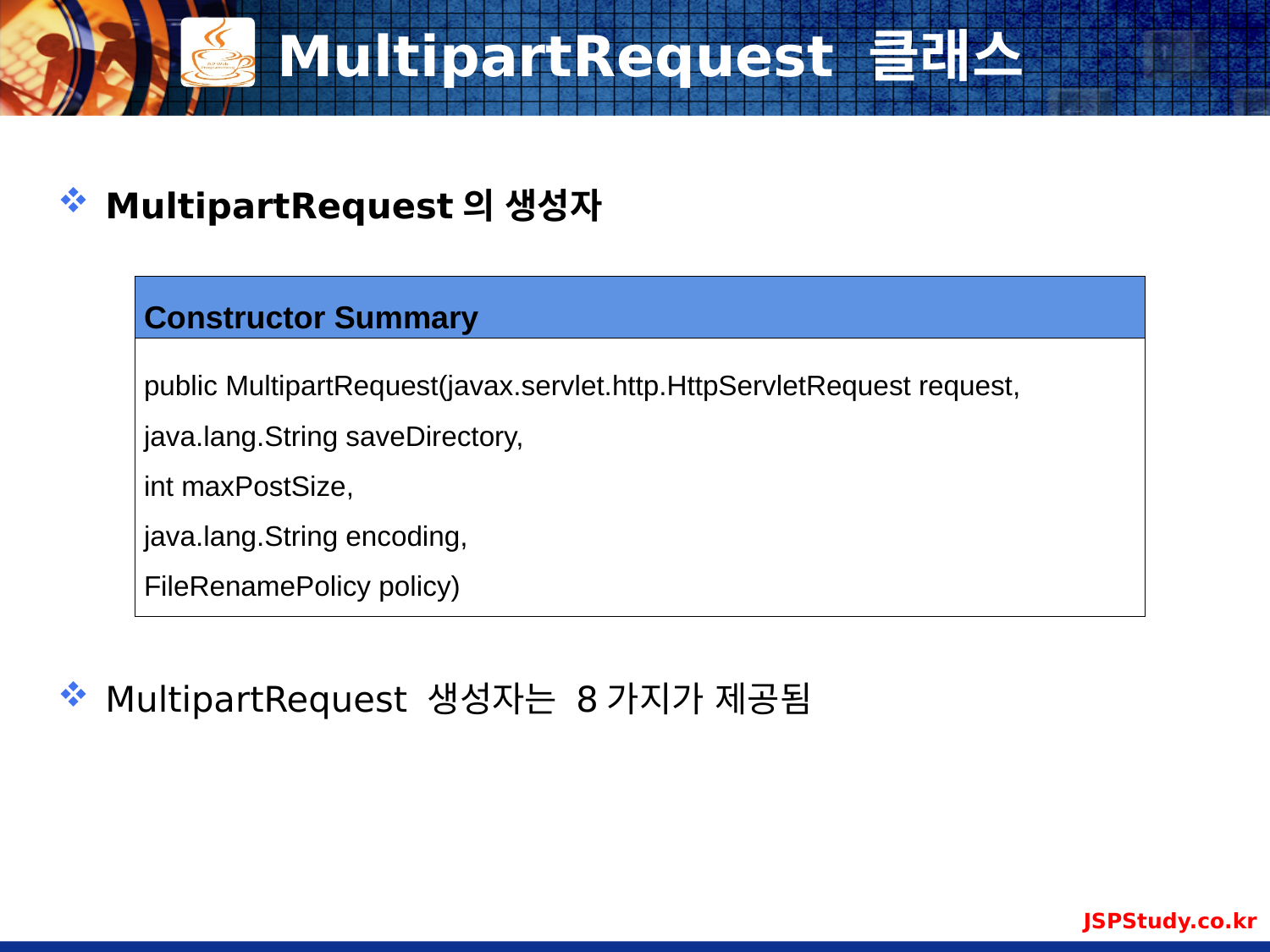

# MultipartRequest 클래스
MultipartRequest의 생성자

MultipartRequest 생성자는 8가지가 제공됨
| Constructor Summary |
| --- |
| public MultipartRequest(javax.servlet.http.HttpServletRequest request, java.lang.String saveDirectory, int maxPostSize, java.lang.String encoding, FileRenamePolicy policy) |
JSPStudy.co.kr